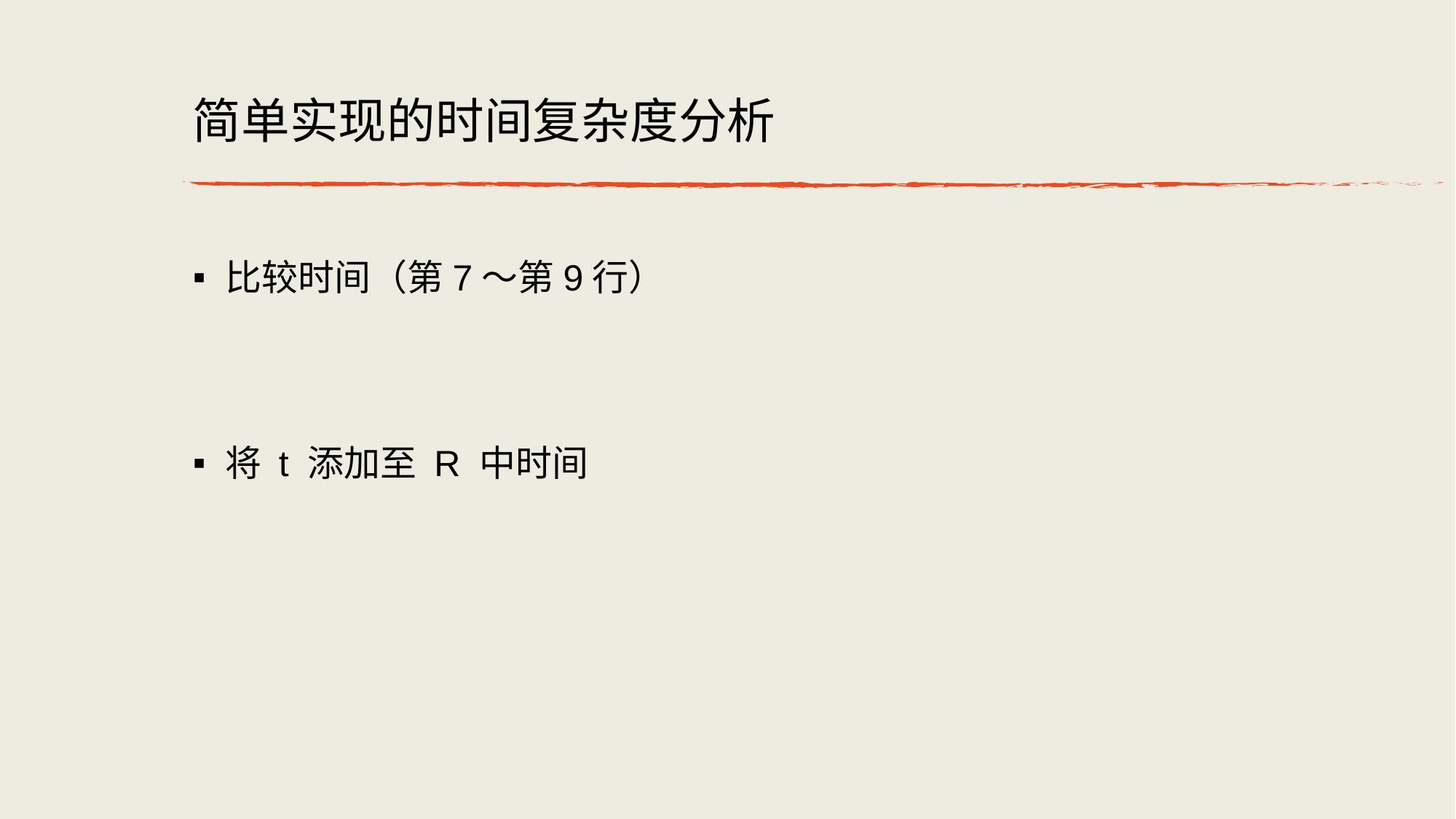

# 简单实现的时间复杂度分析
比较时间（第7～第9行）

将 t 添加至 R 中时间